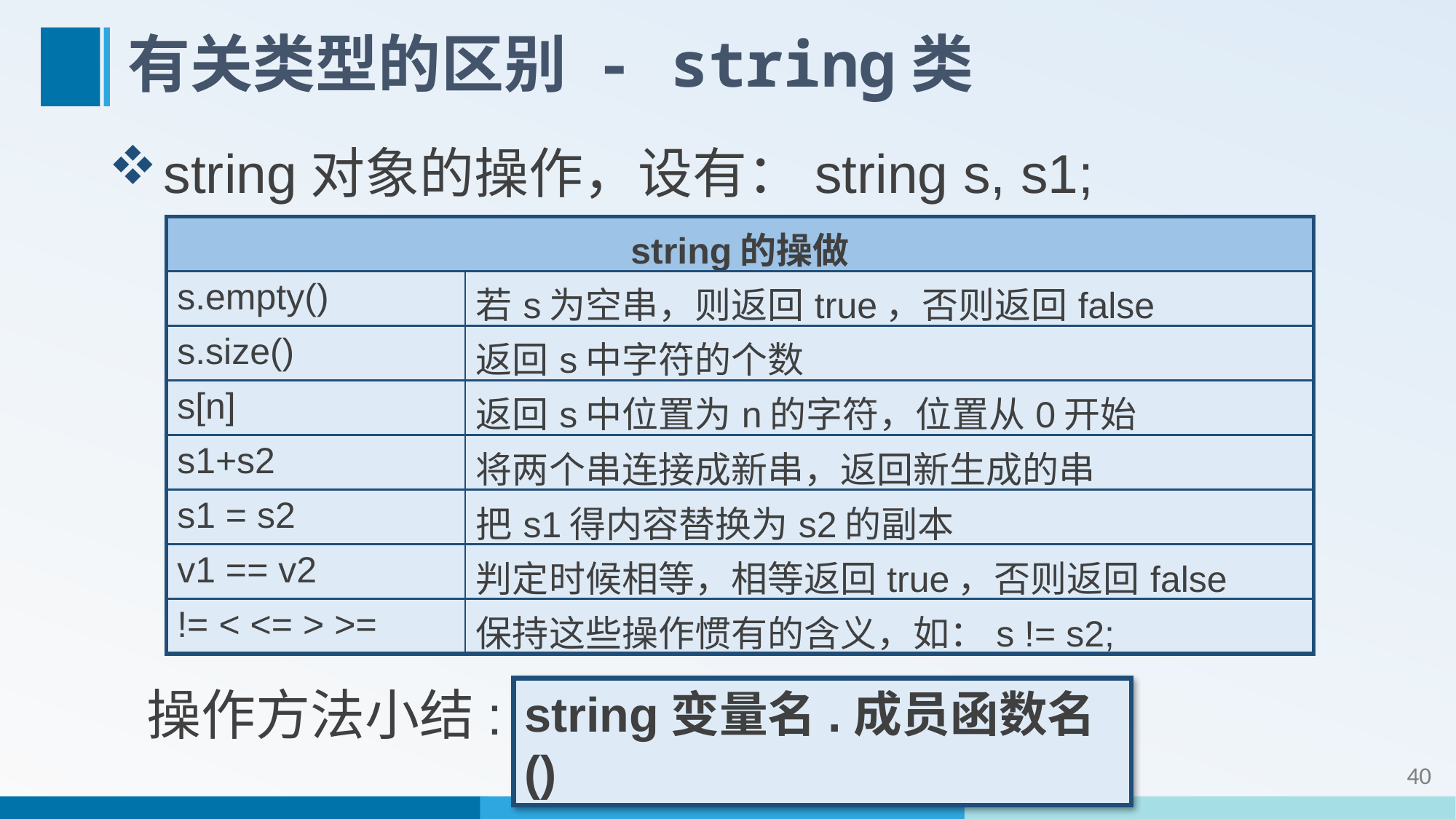

# 有关类型的区别 - string类
string对象的操作，设有：string s, s1;
| string的操做 |  |
| --- | --- |
| s.empty() | 若s为空串，则返回true，否则返回false |
| s.size() | 返回s中字符的个数 |
| s[n] | 返回s中位置为n的字符，位置从0开始 |
| s1+s2 | 将两个串连接成新串，返回新生成的串 |
| s1 = s2 | 把s1得内容替换为s2的副本 |
| v1 == v2 | 判定时候相等，相等返回true，否则返回false |
| != < <= > >= | 保持这些操作惯有的含义，如：s != s2; |
操作方法小结:
string变量名.成员函数名()